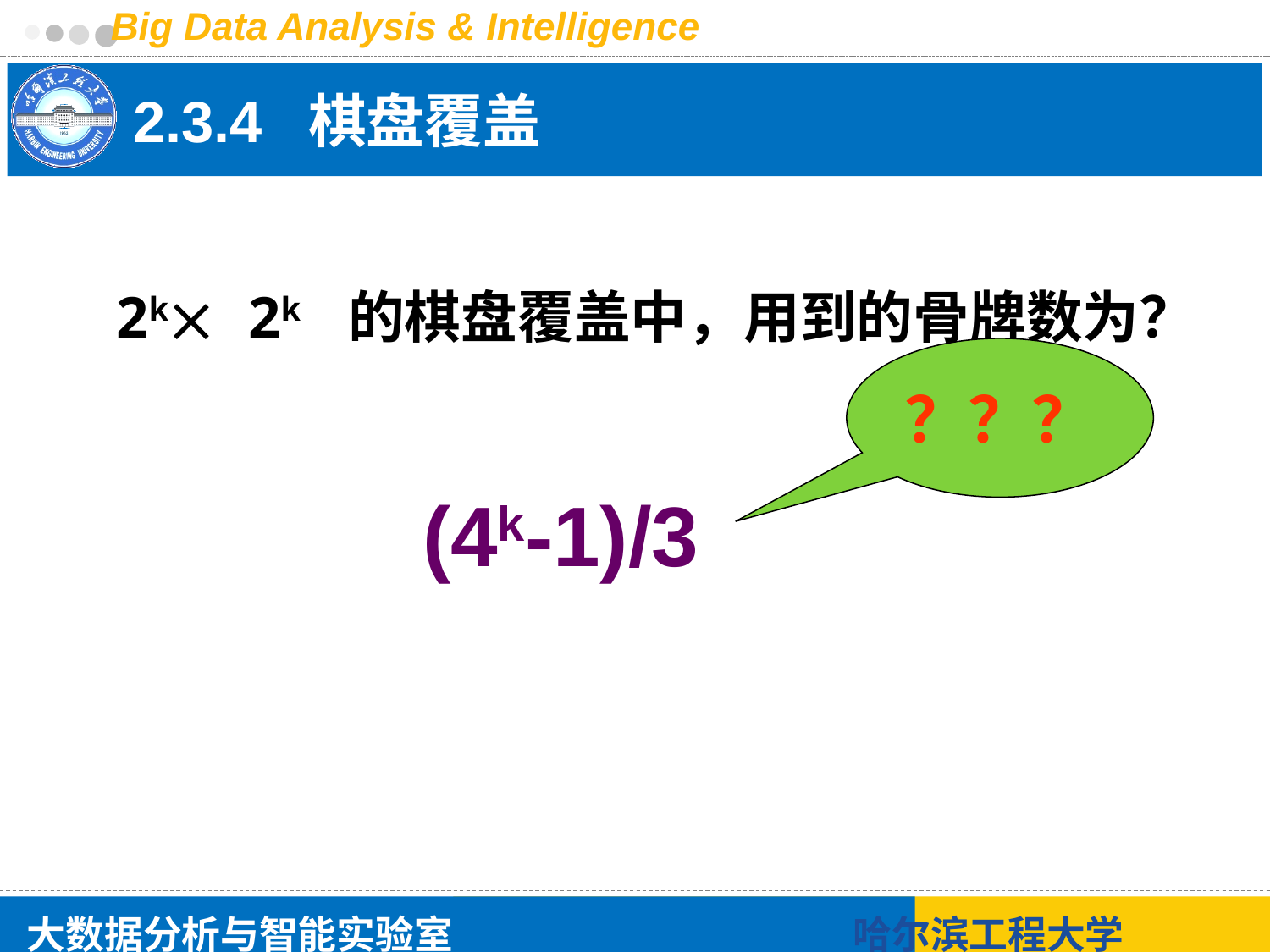

# 2.3.4  棋盘覆盖
2k× 2k 的棋盘覆盖中，用到的骨牌数为？
？？？
(4k-1)/3